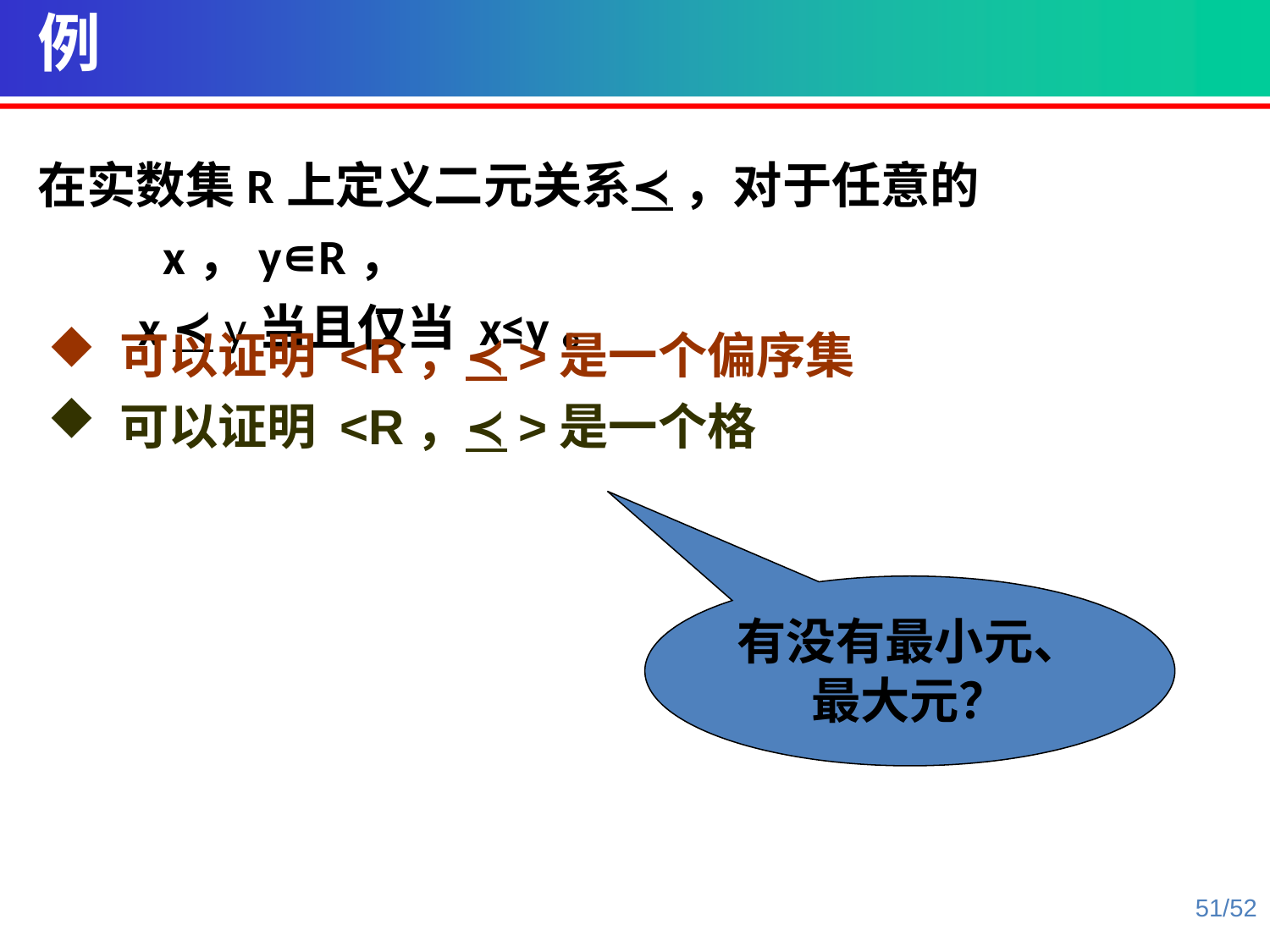

例
在实数集R上定义二元关系≺ ，对于任意的x，y∊R，
         x ≺ y当且仅当 x≤y。
 可以证明 <R，≺>是一个偏序集
 可以证明 <R，≺>是一个格
有没有最小元、最大元？
51/52